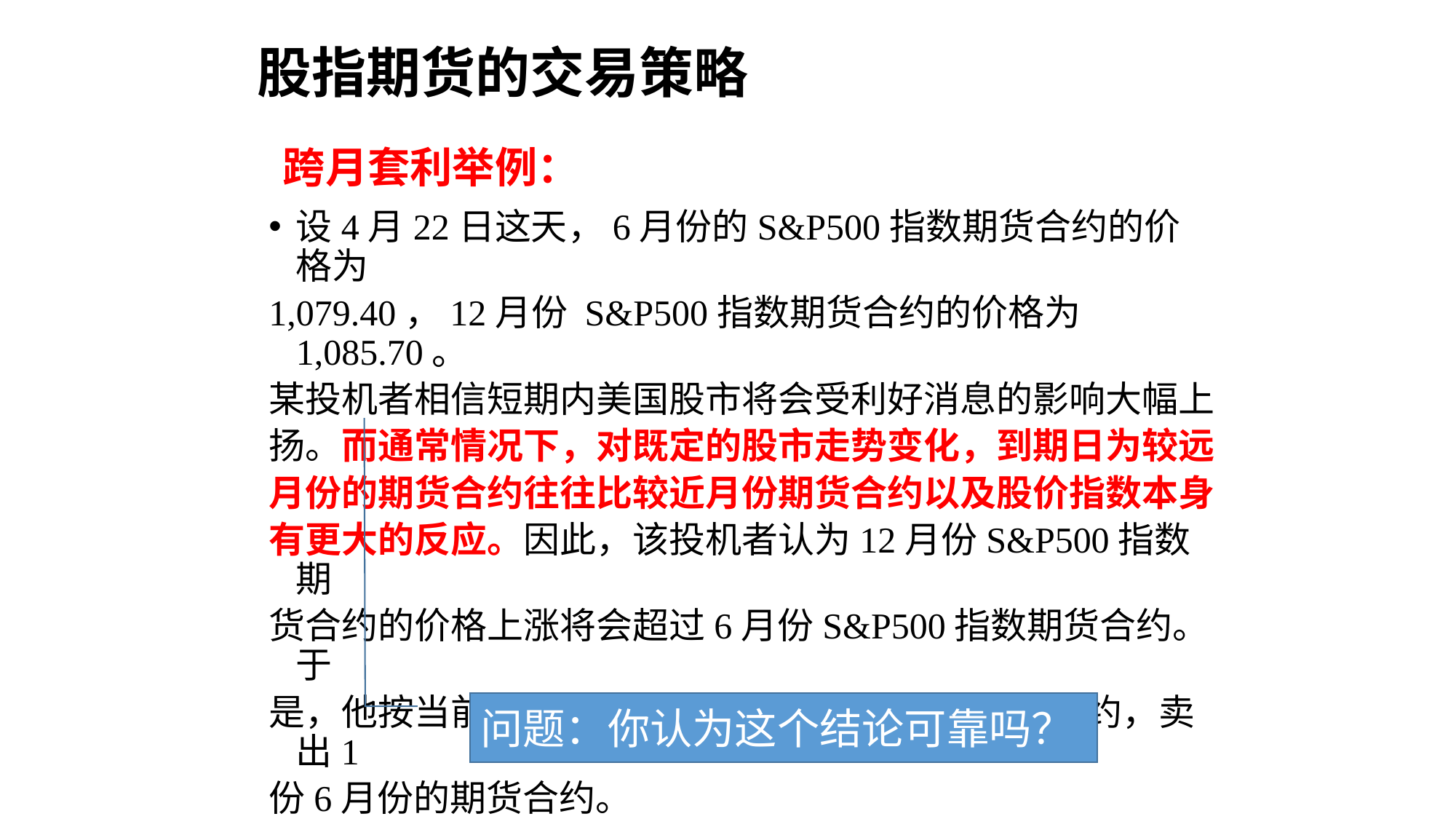

股指期货的交易策略
# 跨月套利举例：
设4月22日这天，6月份的S&P500指数期货合约的价格为
1,079.40，12月份 S&P500指数期货合约的价格为1,085.70。
某投机者相信短期内美国股市将会受利好消息的影响大幅上
扬。而通常情况下，对既定的股市走势变化，到期日为较远
月份的期货合约往往比较近月份期货合约以及股价指数本身
有更大的反应。因此，该投机者认为12月份S&P500指数期
货合约的价格上涨将会超过6月份S&P500指数期货合约。于
是，他按当前的市场价格买入1份12月份的期货合约，卖出1
份6月份的期货合约。
问题：你认为这个结论可靠吗？